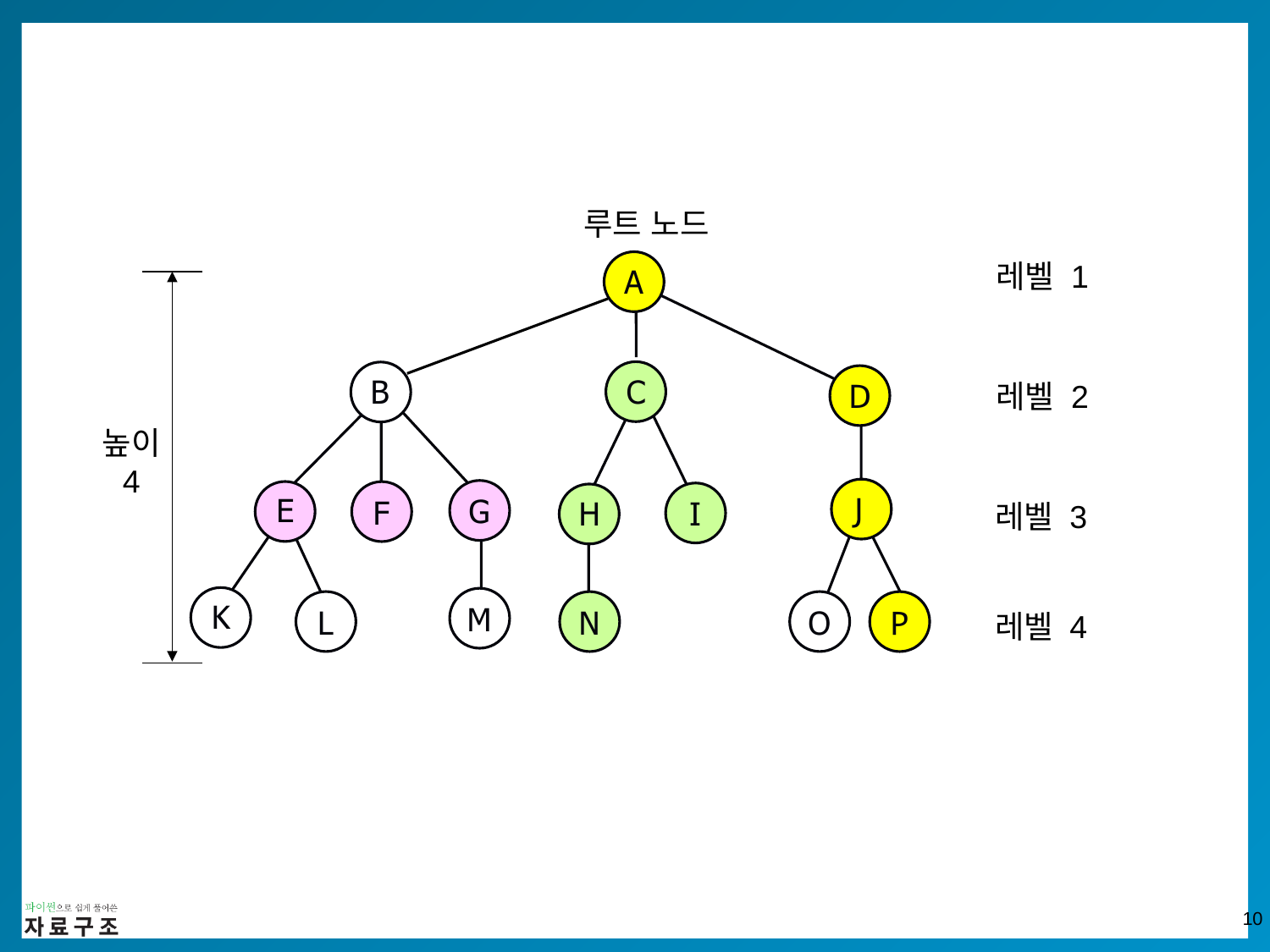

루트 노드
레벨 1

A

C
B
D
레벨 2

높이
4

J

E
G
F
H
I
레벨 3

K

M
L
O
N
P
레벨 4